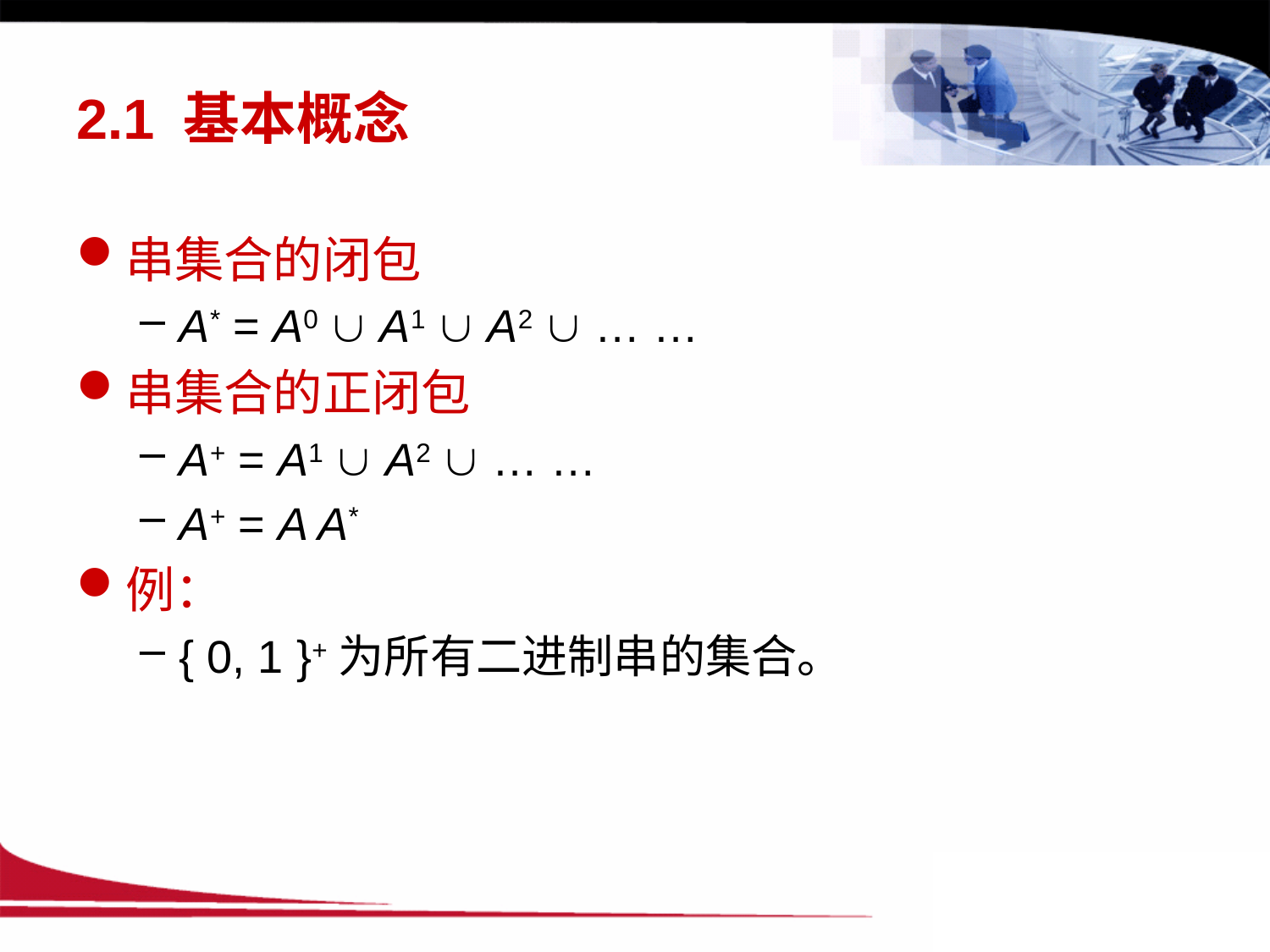

# 2.1 基本概念
串集合的闭包
A* = A0 ∪ A1 ∪ A2 ∪ … …
串集合的正闭包
A+ = A1 ∪ A2 ∪ … …
A+ = A A*
例：
{ 0, 1 }+为所有二进制串的集合。